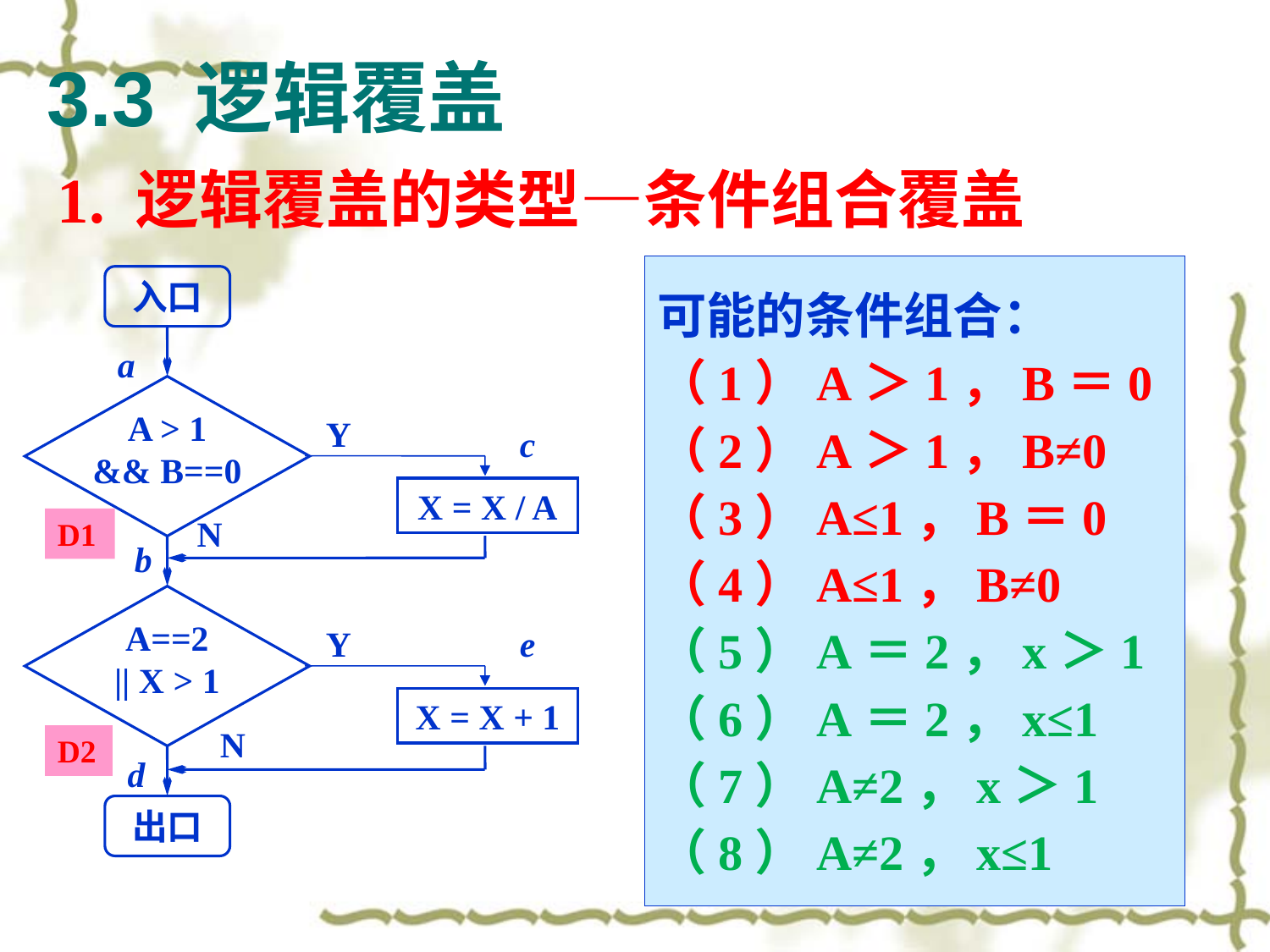

# 3.3 逻辑覆盖
1. 逻辑覆盖的类型—条件组合覆盖
可能的条件组合：
（1）A＞1，B＝0
（2）A＞1，B≠0
（3）A≤1，B＝0
（4）A≤1，B≠0
（5）A＝2，x＞1
（6）A＝2，x≤1
（7）A≠2，x＞1
（8）A≠2，x≤1
入口

a
A > 1
&& B==0
Y
c

X = X / A
N
b

A==2
|| X > 1
Y
e

X = X + 1
N
d

出口
D1
D2